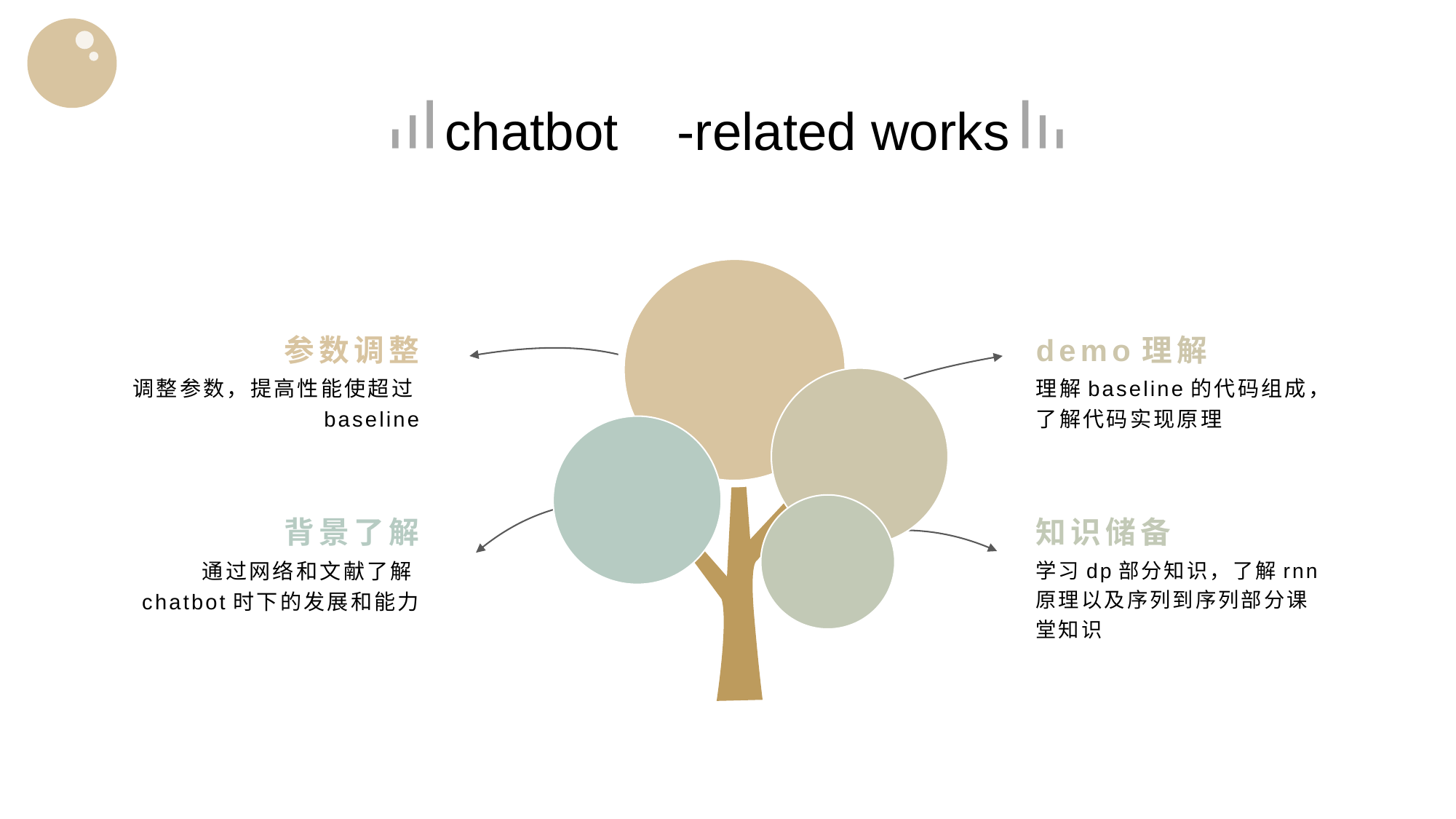

chatbot    -related works

参数调整
demo理解

调整参数，提高性能使超过baseline
理解baseline的代码组成，了解代码实现原理

背景了解
知识储备

通过网络和文献了解chatbot时下的发展和能力
学习dp部分知识，了解rnn原理以及序列到序列部分课堂知识